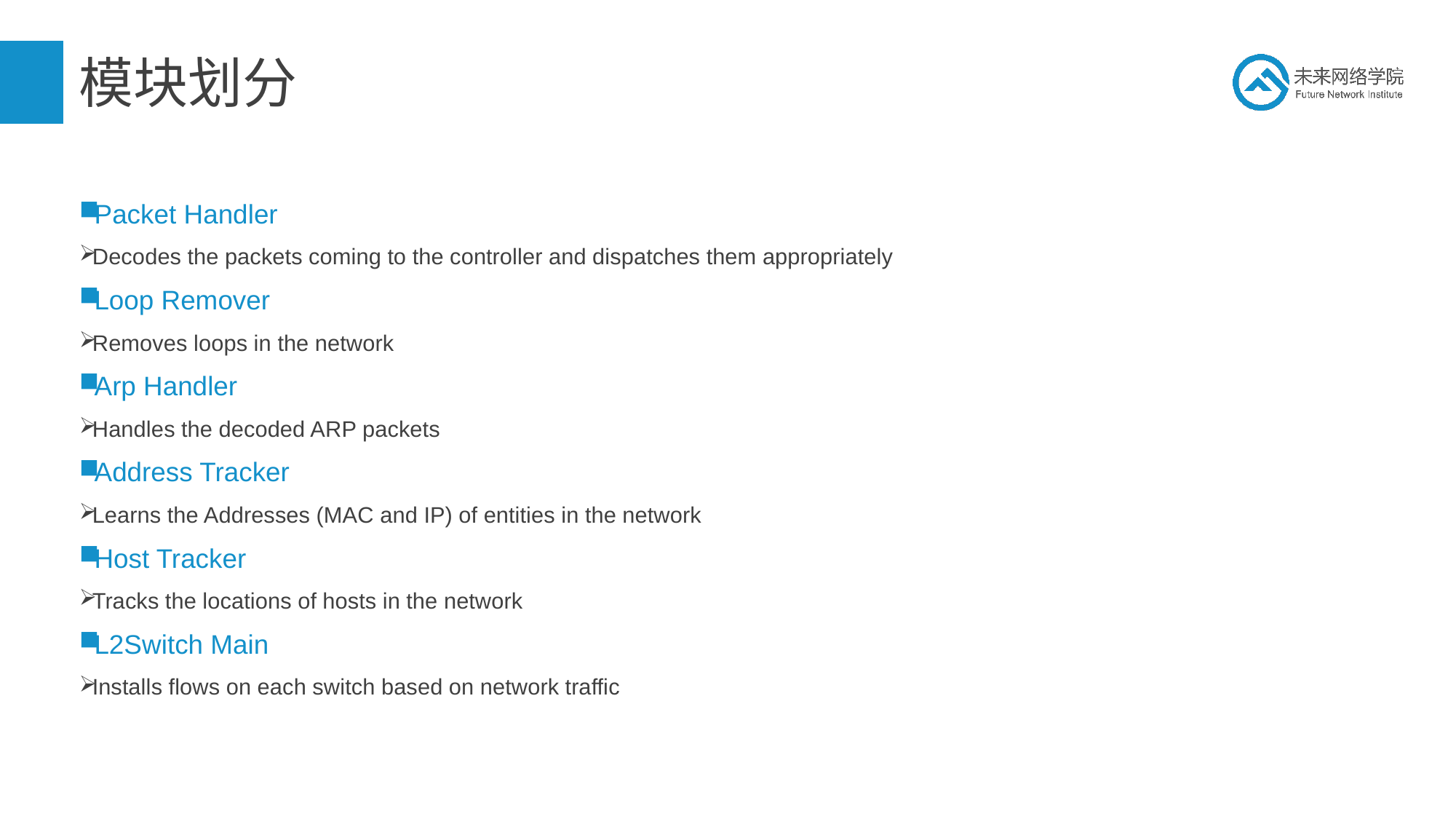

# 模块划分
Packet Handler
Decodes the packets coming to the controller and dispatches them appropriately
Loop Remover
Removes loops in the network
Arp Handler
Handles the decoded ARP packets
Address Tracker
Learns the Addresses (MAC and IP) of entities in the network
Host Tracker
Tracks the locations of hosts in the network
L2Switch Main
Installs flows on each switch based on network traffic